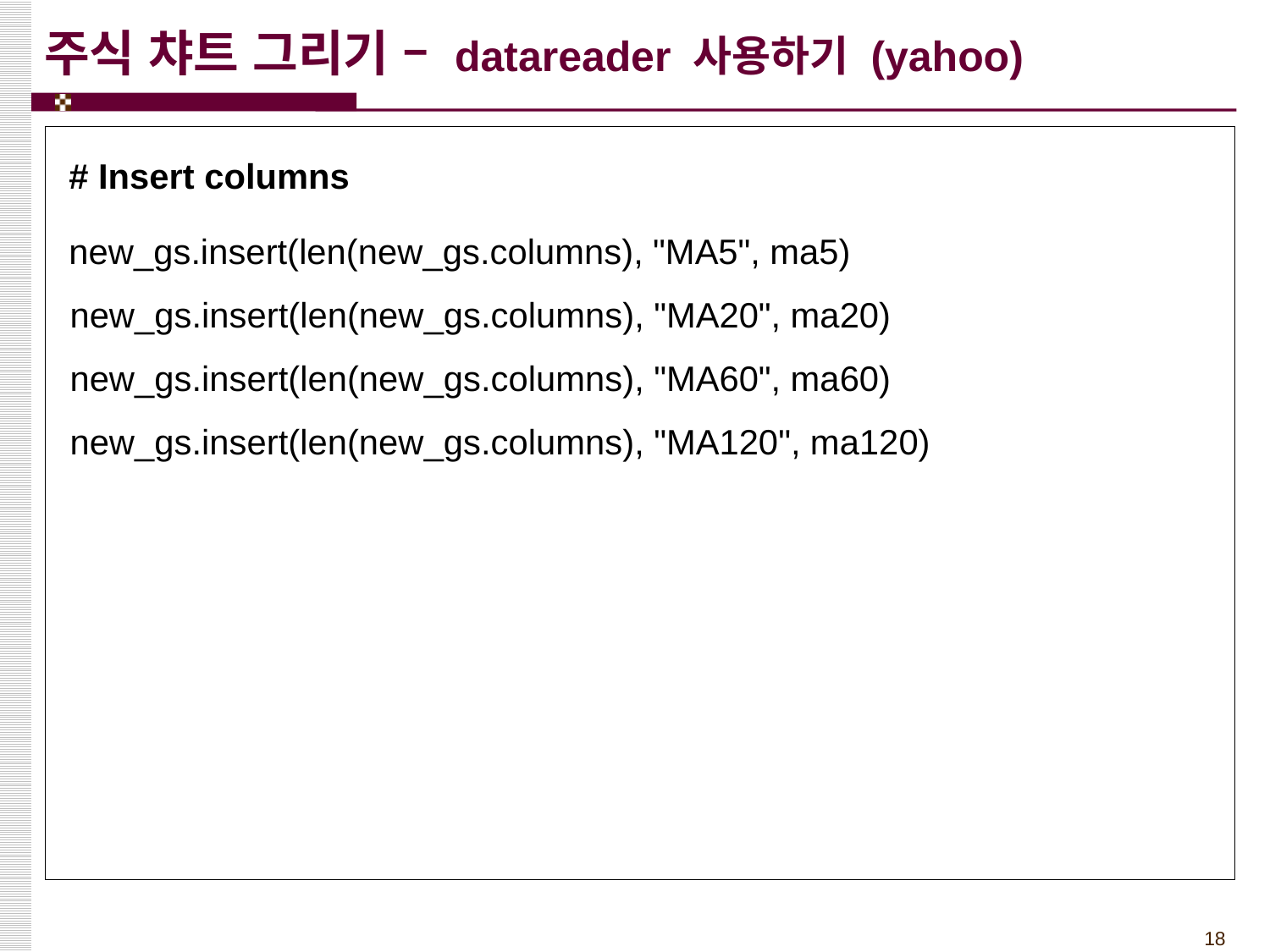

# 주식 챠트 그리기 – datareader 사용하기 (yahoo)
# Insert columns
new_gs.insert(len(new_gs.columns), "MA5", ma5) new_gs.insert(len(new_gs.columns), "MA20", ma20) new_gs.insert(len(new_gs.columns), "MA60", ma60) new_gs.insert(len(new_gs.columns), "MA120", ma120)